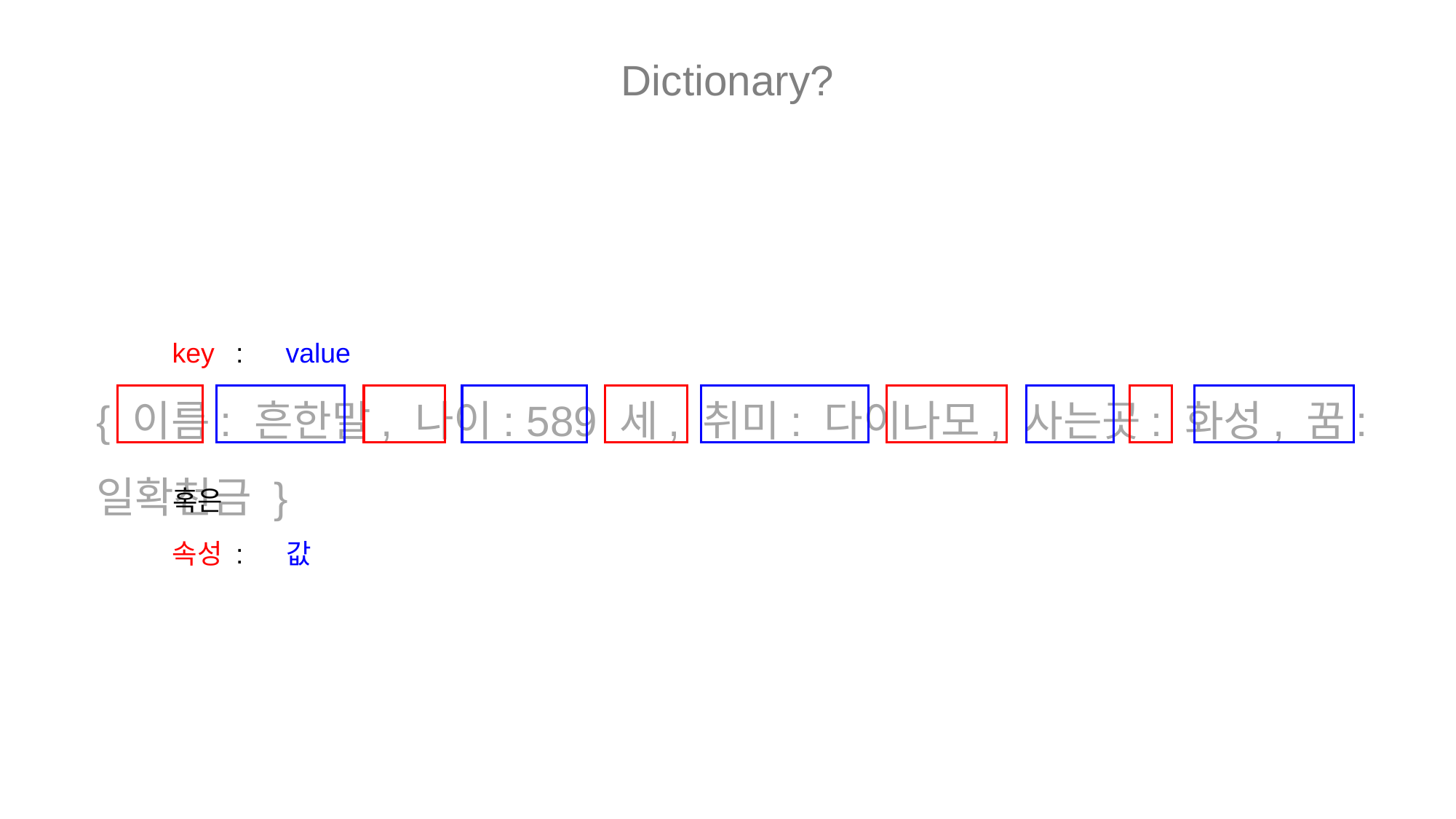

Dictionary?
key
:
value
{ 이름: 흔한말, 나이: 589 세, 취미: 다이나모, 사는곳: 화성, 꿈: 일확천금 }

혹은
속성
:
값